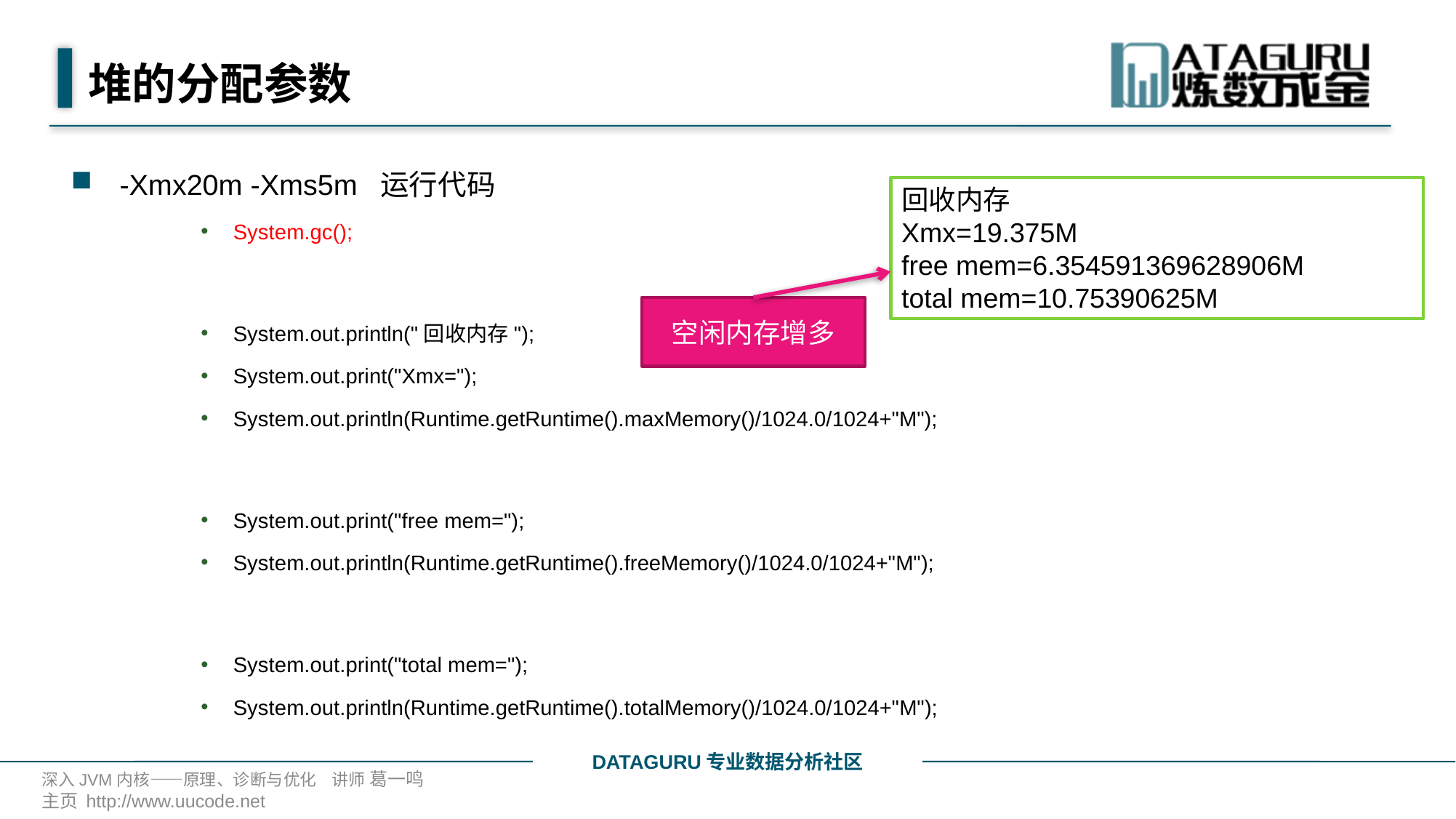

# 堆的分配参数
-Xmx20m -Xms5m  运行代码
System.gc();

System.out.println("回收内存");
System.out.print("Xmx=");
System.out.println(Runtime.getRuntime().maxMemory()/1024.0/1024+"M");

System.out.print("free mem=");
System.out.println(Runtime.getRuntime().freeMemory()/1024.0/1024+"M");

System.out.print("total mem=");
System.out.println(Runtime.getRuntime().totalMemory()/1024.0/1024+"M");

回收内存
Xmx=19.375M
free mem=6.354591369628906M
total mem=10.75390625M
空闲内存增多